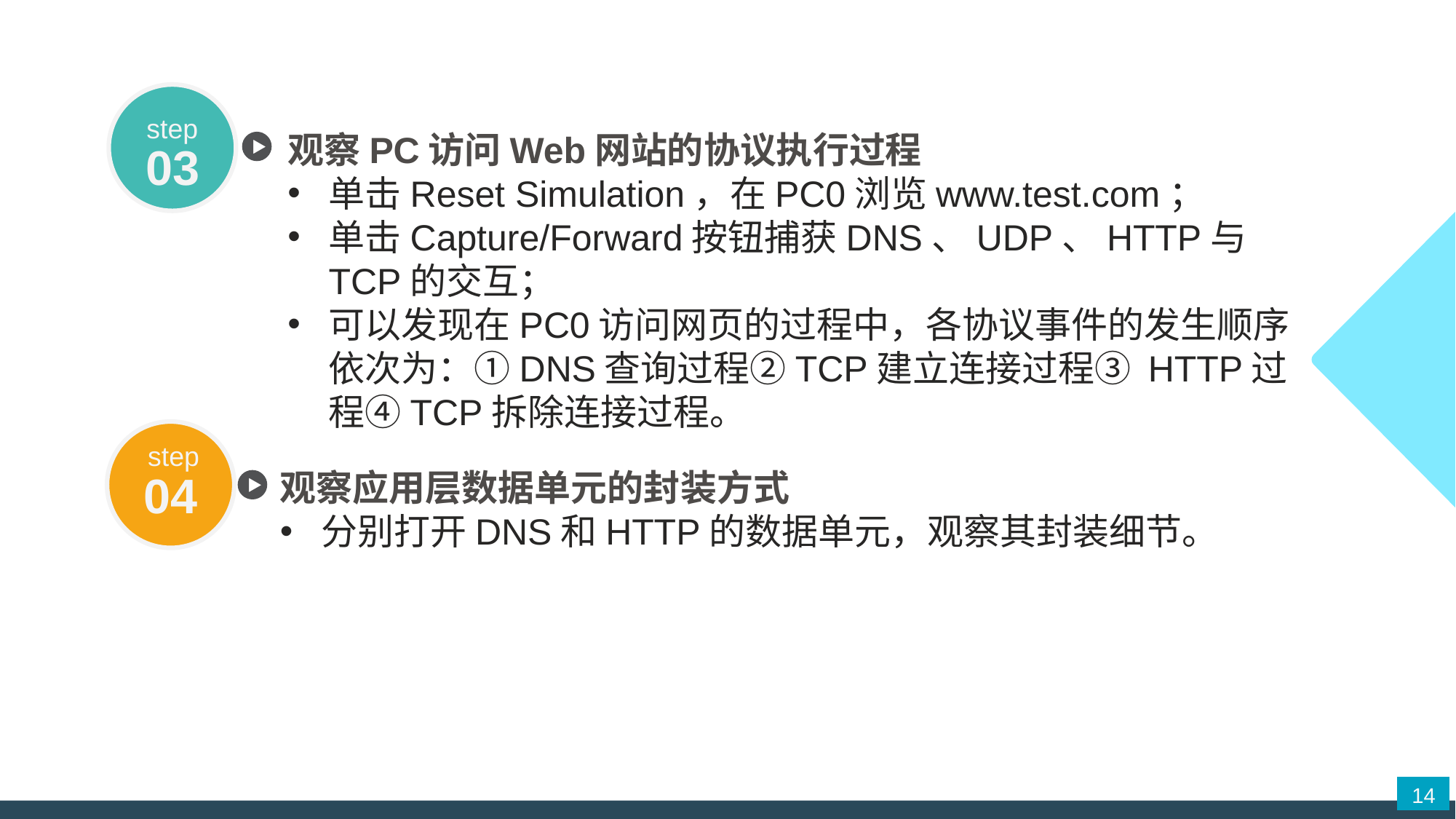

step
观察PC访问Web网站的协议执行过程
单击Reset Simulation，在PC0浏览www.test.com；
单击Capture/Forward按钮捕获DNS、UDP、HTTP与TCP的交互；
可以发现在PC0访问网页的过程中，各协议事件的发生顺序依次为：①DNS查询过程②TCP建立连接过程③ HTTP过程④TCP拆除连接过程。
03

step
04
观察应用层数据单元的封装方式
分别打开DNS和HTTP的数据单元，观察其封装细节。